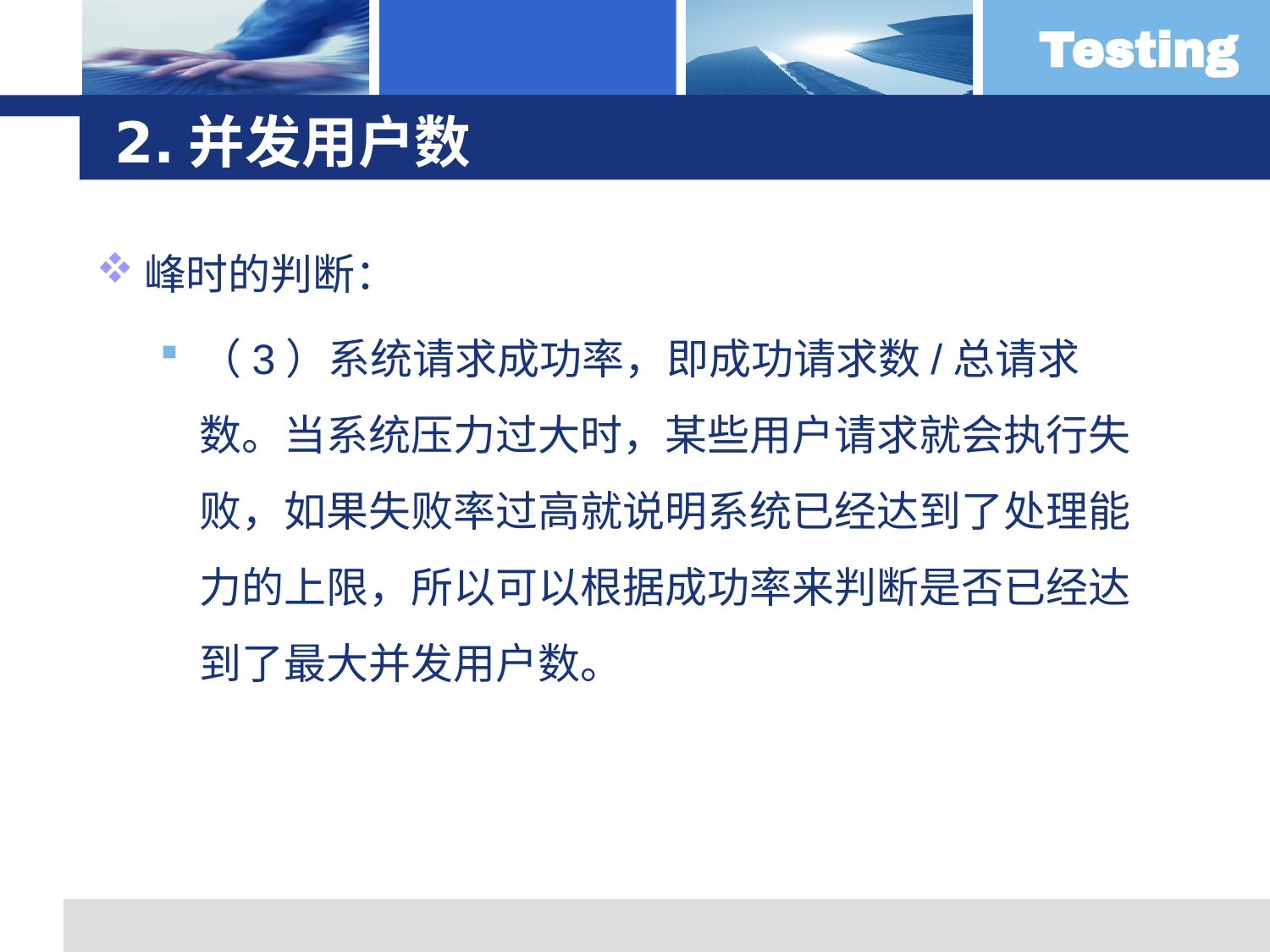

# 2.并发用户数
峰时的判断：
（3）系统请求成功率，即成功请求数/总请求数。当系统压力过大时，某些用户请求就会执行失败，如果失败率过高就说明系统已经达到了处理能力的上限，所以可以根据成功率来判断是否已经达到了最大并发用户数。